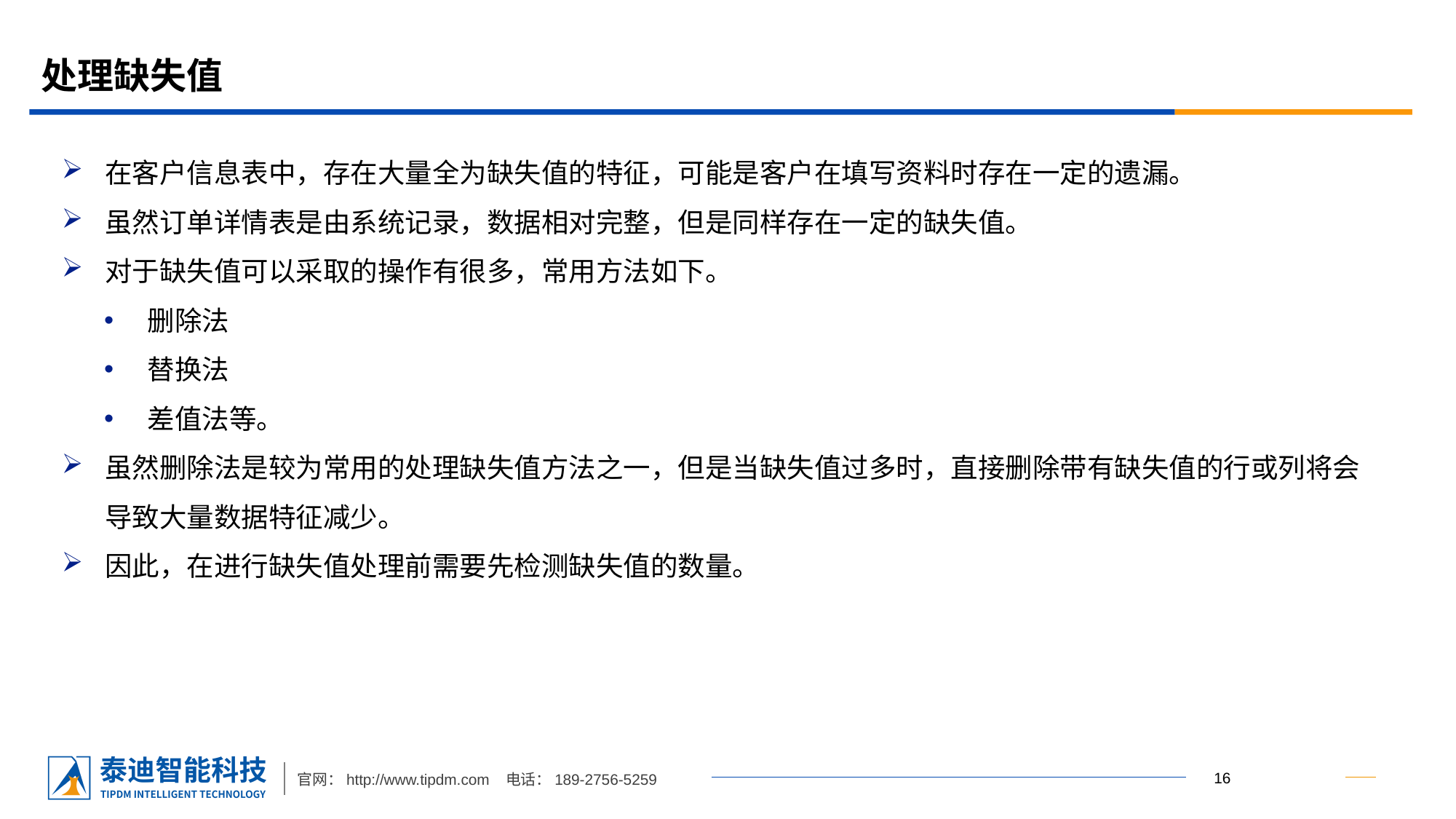

# 处理缺失值
在客户信息表中，存在大量全为缺失值的特征，可能是客户在填写资料时存在一定的遗漏。
虽然订单详情表是由系统记录，数据相对完整，但是同样存在一定的缺失值。
对于缺失值可以采取的操作有很多，常用方法如下。
删除法
替换法
差值法等。
虽然删除法是较为常用的处理缺失值方法之一，但是当缺失值过多时，直接删除带有缺失值的行或列将会导致大量数据特征减少。
因此，在进行缺失值处理前需要先检测缺失值的数量。